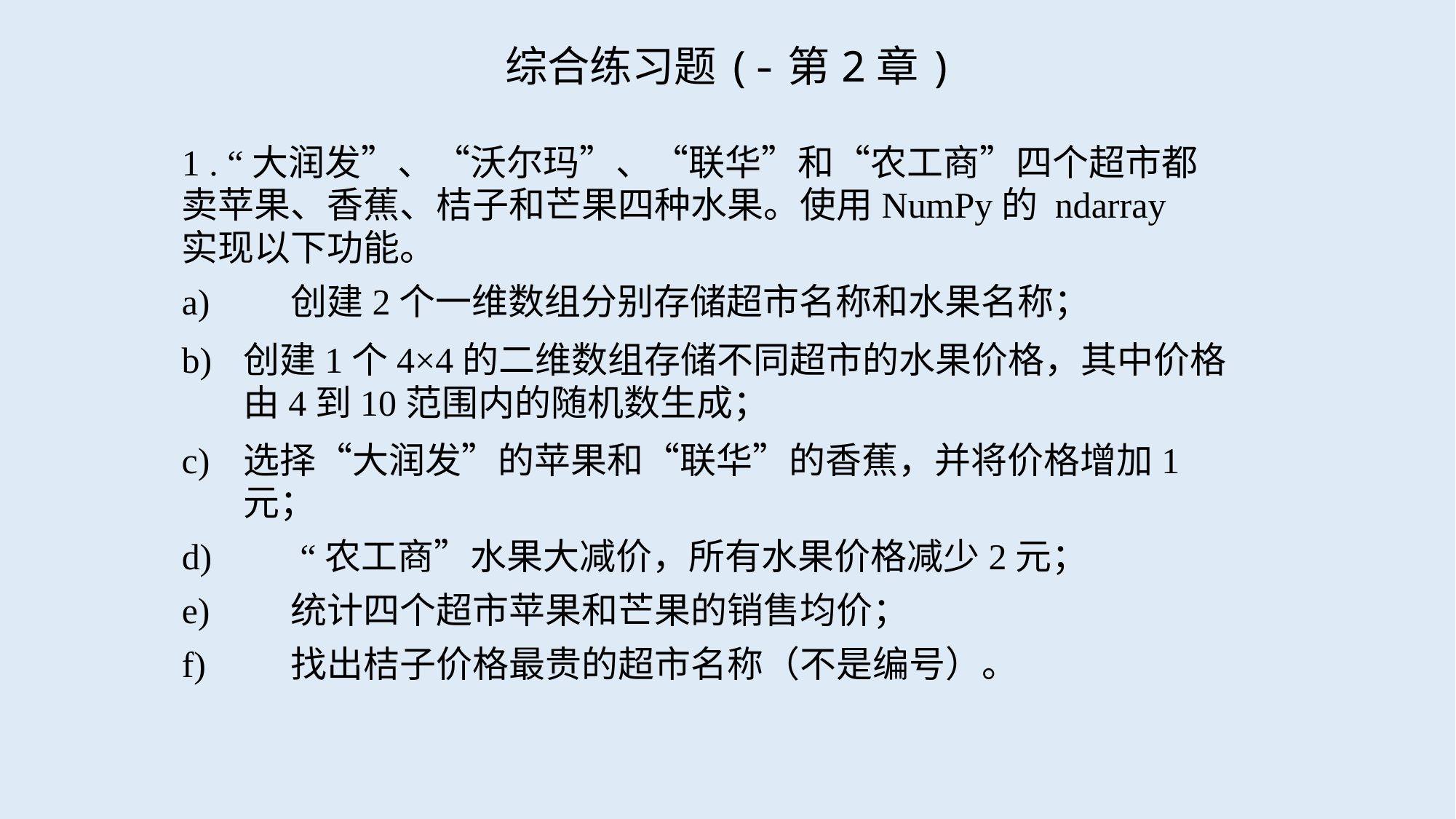

# 综合练习题(-第2章)
1 . “大润发”、“沃尔玛”、“联华”和“农工商”四个超市都卖苹果、香蕉、桔子和芒果四种水果。使用NumPy的 ndarray实现以下功能。

a)	创建2个一维数组分别存储超市名称和水果名称；

b)	创建1个4×4的二维数组存储不同超市的水果价格，其中价格由4到10范围内的随机数生成；

c)	选择“大润发”的苹果和“联华”的香蕉，并将价格增加1元；

d)	 “农工商”水果大减价，所有水果价格减少2元；

e)	统计四个超市苹果和芒果的销售均价；

f)	找出桔子价格最贵的超市名称（不是编号）。